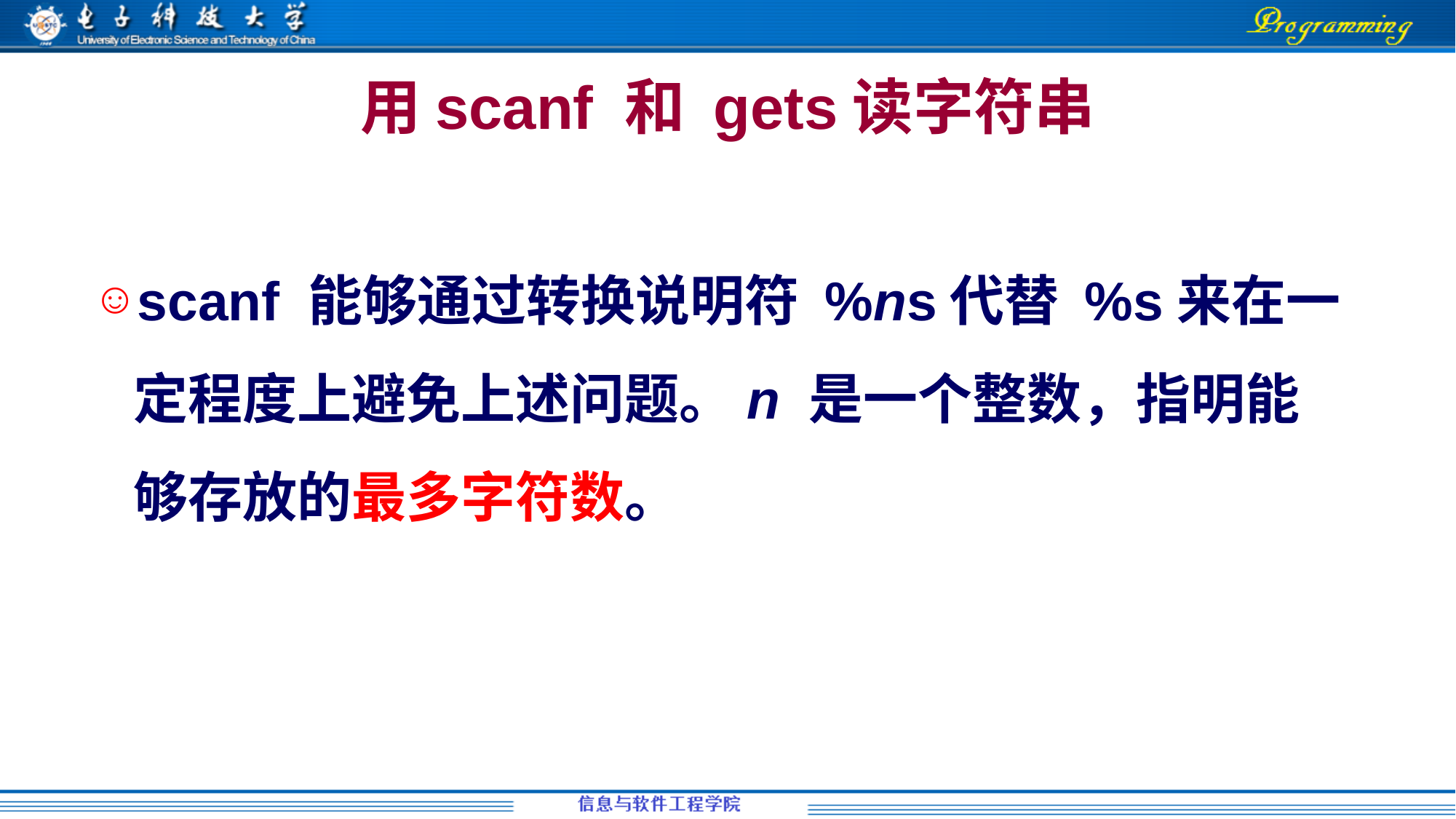

# 用scanf 和 gets读字符串
scanf 能够通过转换说明符 %ns代替 %s来在一定程度上避免上述问题。n 是一个整数，指明能够存放的最多字符数。